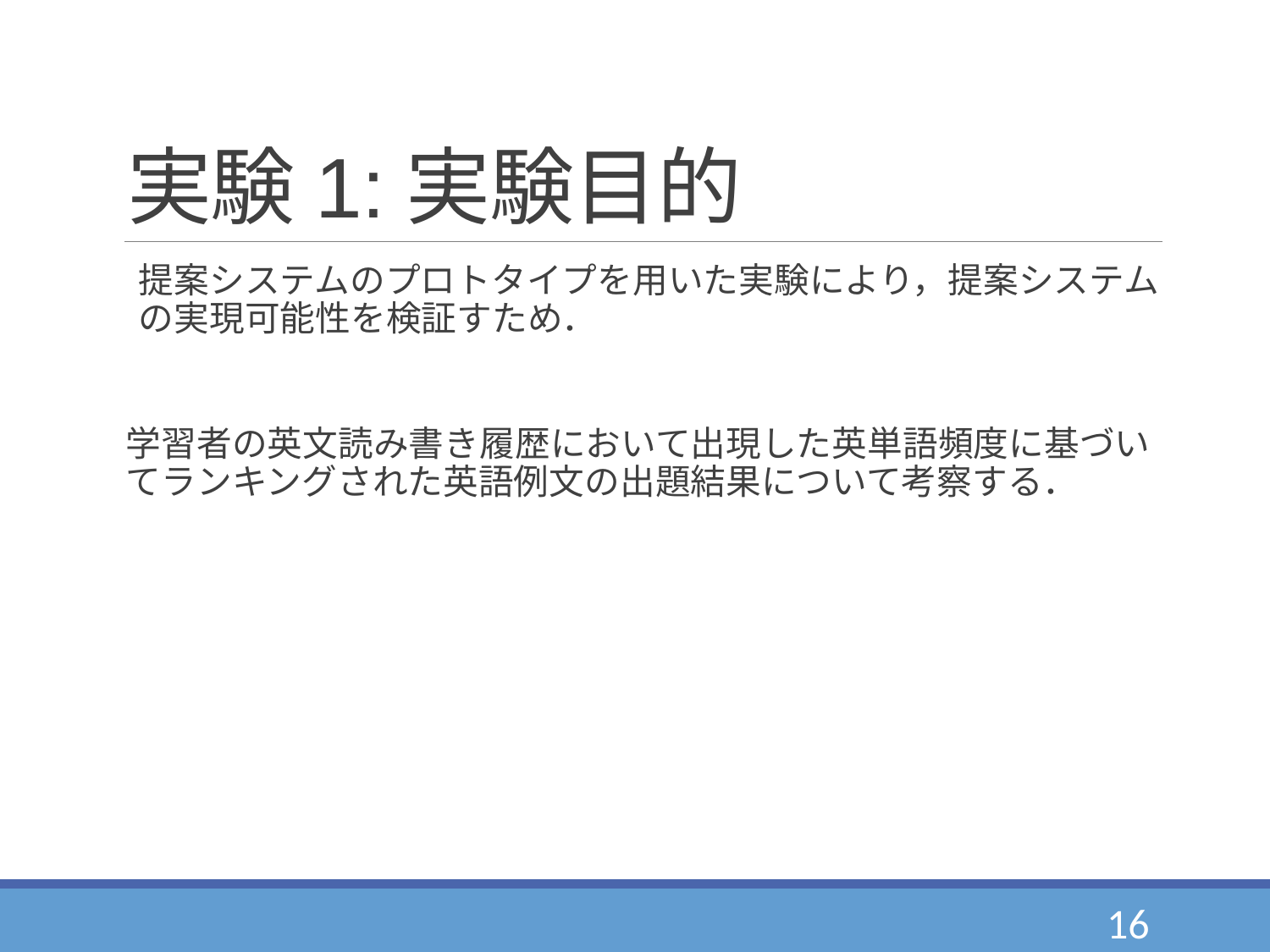

# 実験1:実験目的
提案システムのプロトタイプを用いた実験により，提案システムの実現可能性を検証すため．

学習者の英文読み書き履歴において出現した英単語頻度に基づいてランキングされた英語例文の出題結果について考察する．

16